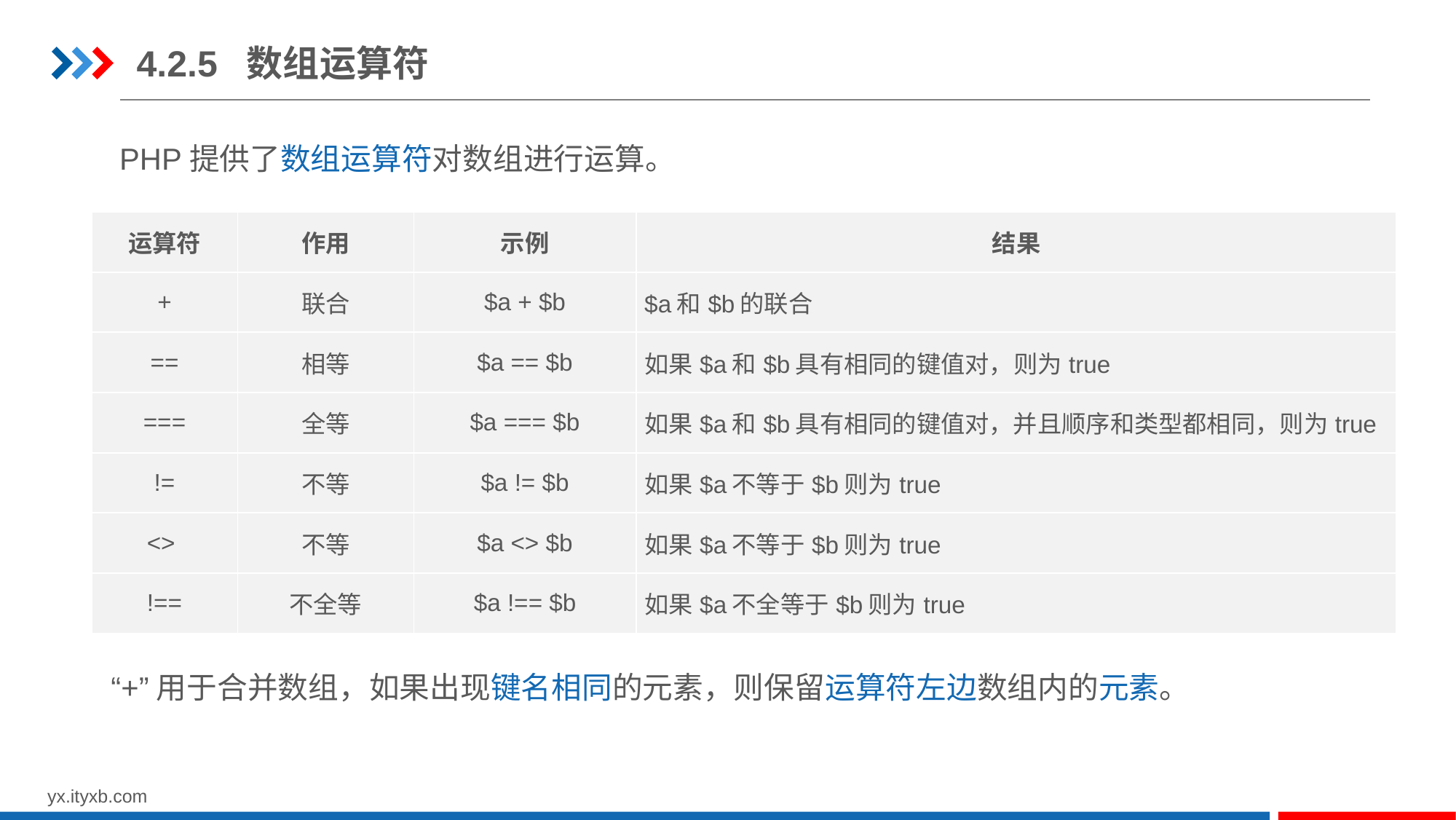

4.2.5  数组运算符
PHP提供了数组运算符对数组进行运算。
| 运算符 | 作用 | 示例 | 结果 |
| --- | --- | --- | --- |
| + | 联合 | $a + $b | $a和$b的联合 |
| == | 相等 | $a == $b | 如果$a和$b具有相同的键值对，则为true |
| === | 全等 | $a === $b | 如果$a和$b具有相同的键值对，并且顺序和类型都相同，则为true |
| != | 不等 | $a != $b | 如果$a不等于$b则为true |
| <> | 不等 | $a <> $b | 如果$a不等于$b则为true |
| !== | 不全等 | $a !== $b | 如果$a不全等于$b则为true |
“+”用于合并数组，如果出现键名相同的元素，则保留运算符左边数组内的元素。